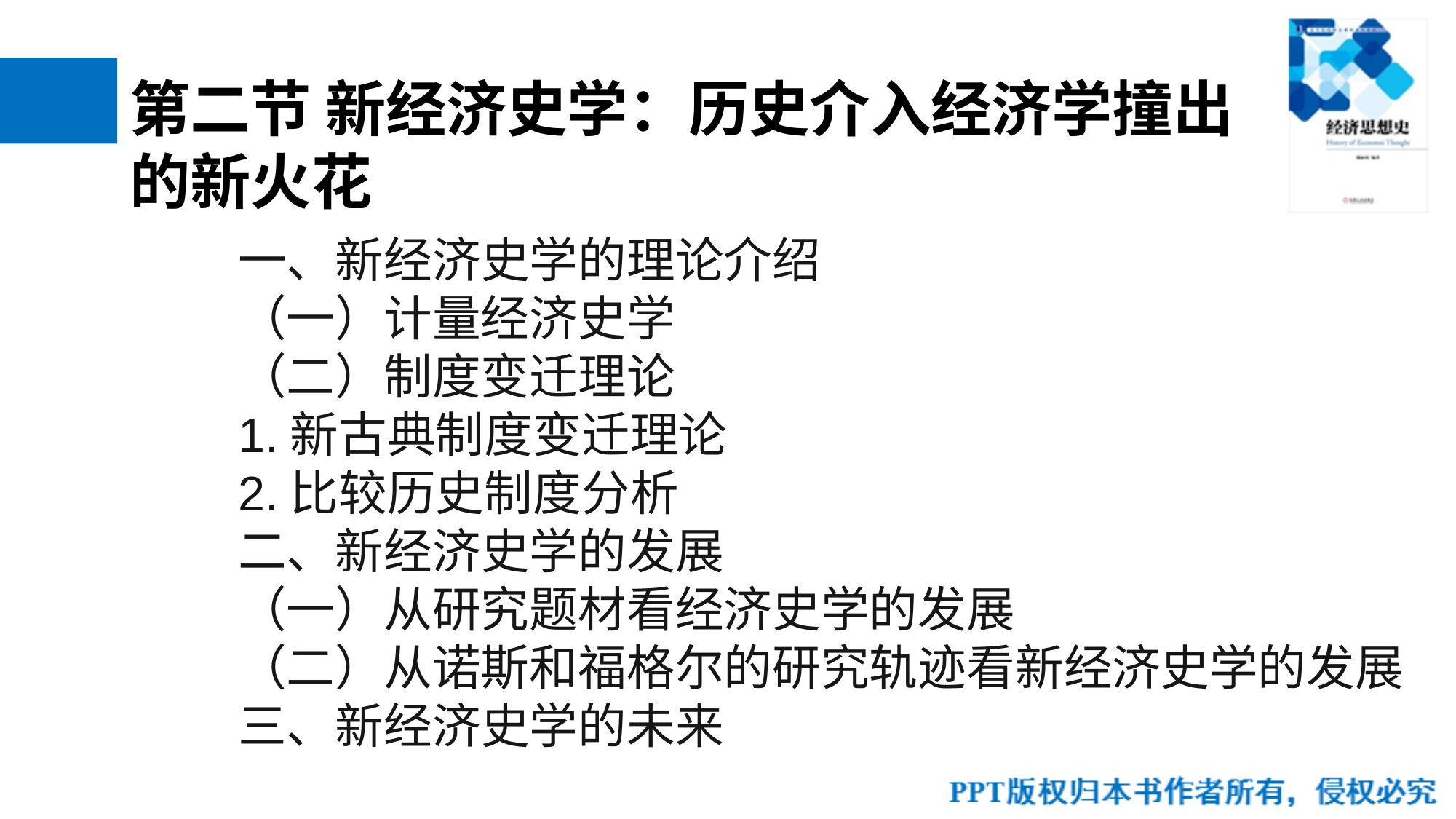

# 第二节 新经济史学：历史介入经济学撞出的新火花

一、新经济史学的理论介绍
（一）计量经济史学
（二）制度变迁理论
1.新古典制度变迁理论
2.比较历史制度分析
二、新经济史学的发展
（一）从研究题材看经济史学的发展
（二）从诺斯和福格尔的研究轨迹看新经济史学的发展
三、新经济史学的未来